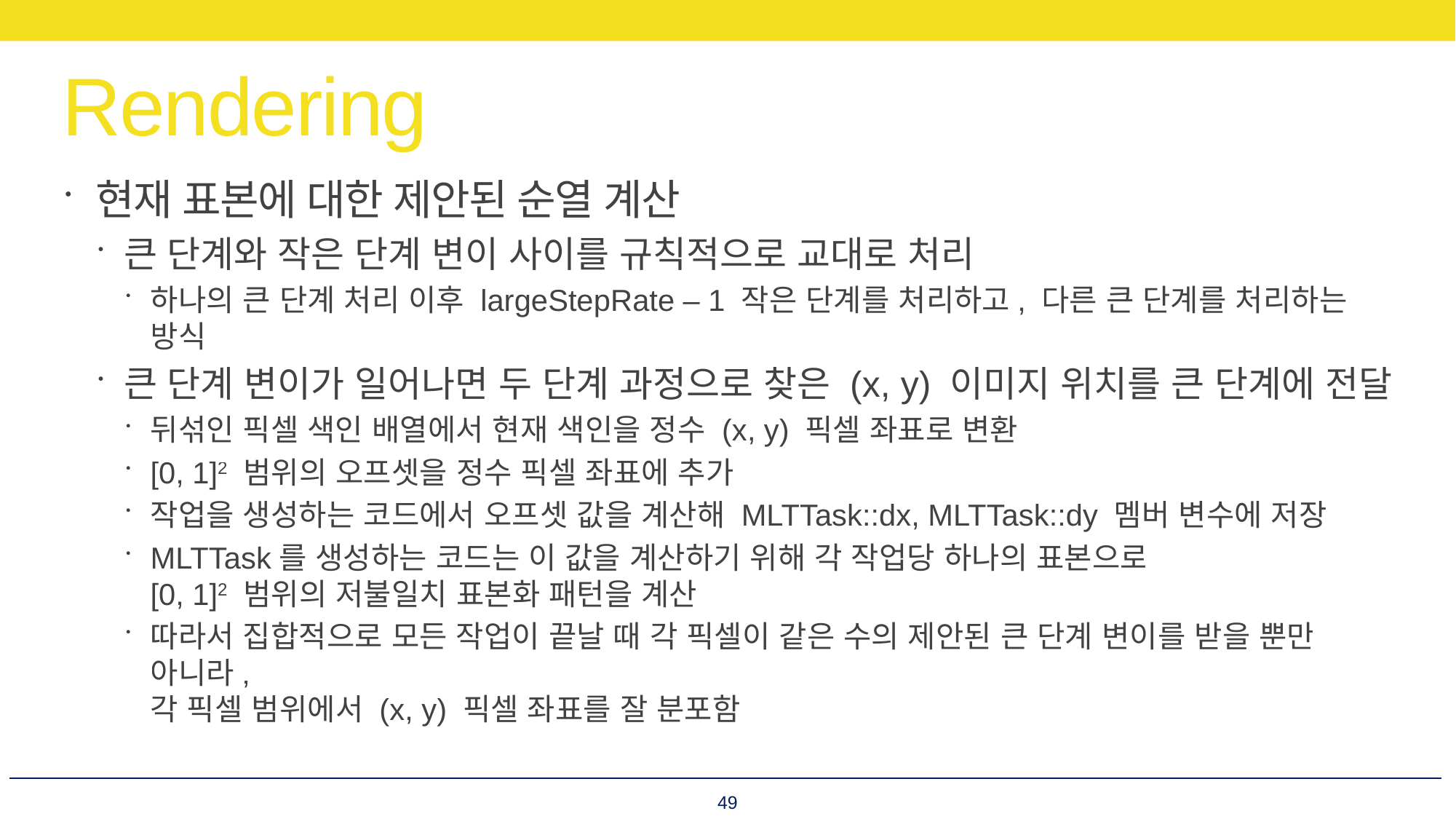

# Rendering
현재 표본에 대한 제안된 순열 계산
큰 단계와 작은 단계 변이 사이를 규칙적으로 교대로 처리
하나의 큰 단계 처리 이후 largeStepRate – 1 작은 단계를 처리하고, 다른 큰 단계를 처리하는 방식
큰 단계 변이가 일어나면 두 단계 과정으로 찾은 (x, y) 이미지 위치를 큰 단계에 전달
뒤섞인 픽셀 색인 배열에서 현재 색인을 정수 (x, y) 픽셀 좌표로 변환
[0, 1]2 범위의 오프셋을 정수 픽셀 좌표에 추가
작업을 생성하는 코드에서 오프셋 값을 계산해 MLTTask::dx, MLTTask::dy 멤버 변수에 저장
MLTTask를 생성하는 코드는 이 값을 계산하기 위해 각 작업당 하나의 표본으로
[0, 1]2 범위의 저불일치 표본화 패턴을 계산
따라서 집합적으로 모든 작업이 끝날 때 각 픽셀이 같은 수의 제안된 큰 단계 변이를 받을 뿐만 아니라,
각 픽셀 범위에서 (x, y) 픽셀 좌표를 잘 분포함
49